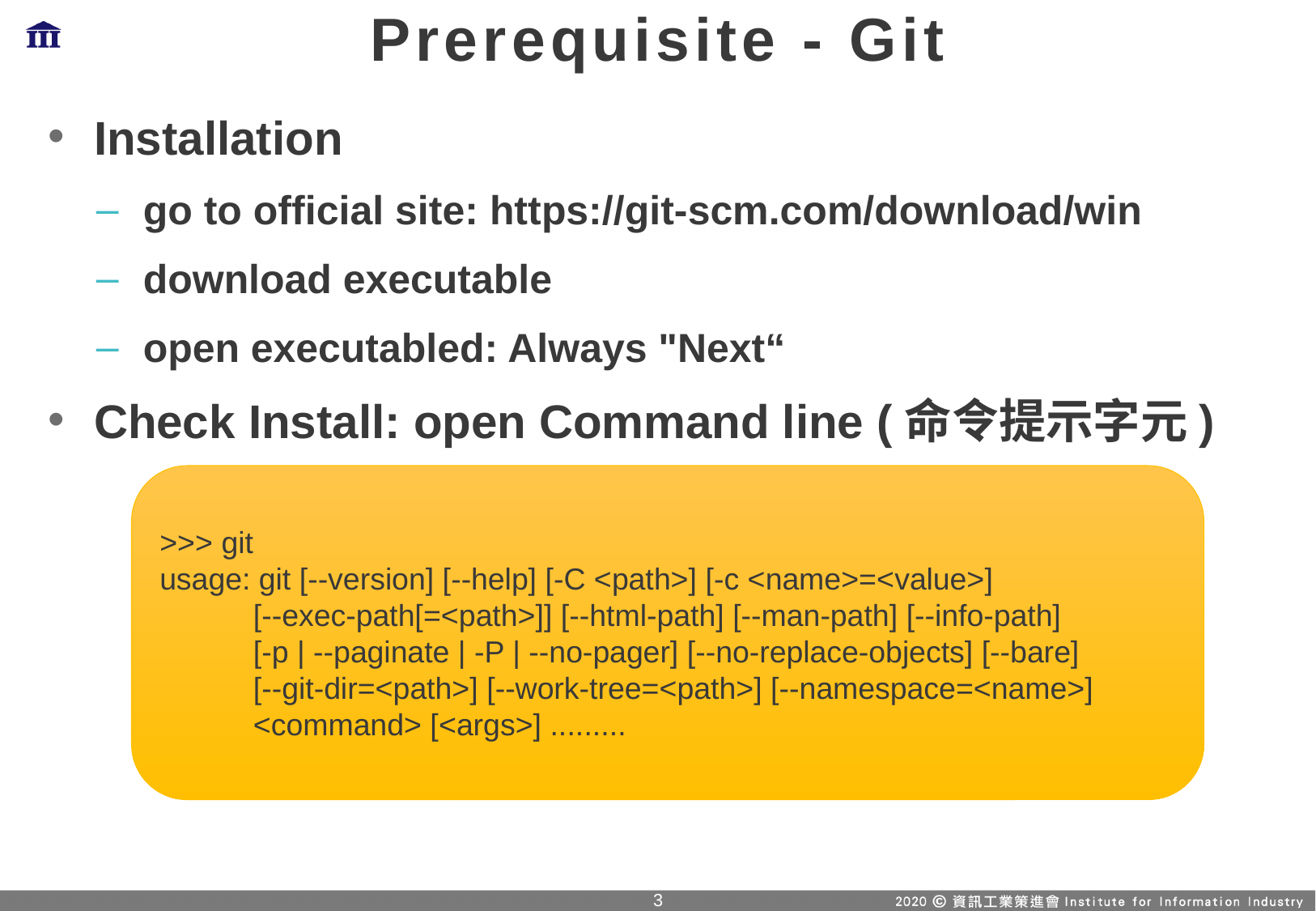

# Prerequisite - Git
Installation
go to official site: https://git-scm.com/download/win
download executable
open executabled: Always "Next“
Check Install: open Command line (命令提示字元)
>>> git
usage: git [--version] [--help] [-C <path>] [-c <name>=<value>]
           [--exec-path[=<path>]] [--html-path] [--man-path] [--info-path]
           [-p | --paginate | -P | --no-pager] [--no-replace-objects] [--bare]
           [--git-dir=<path>] [--work-tree=<path>] [--namespace=<name>]
           <command> [<args>] .........
3